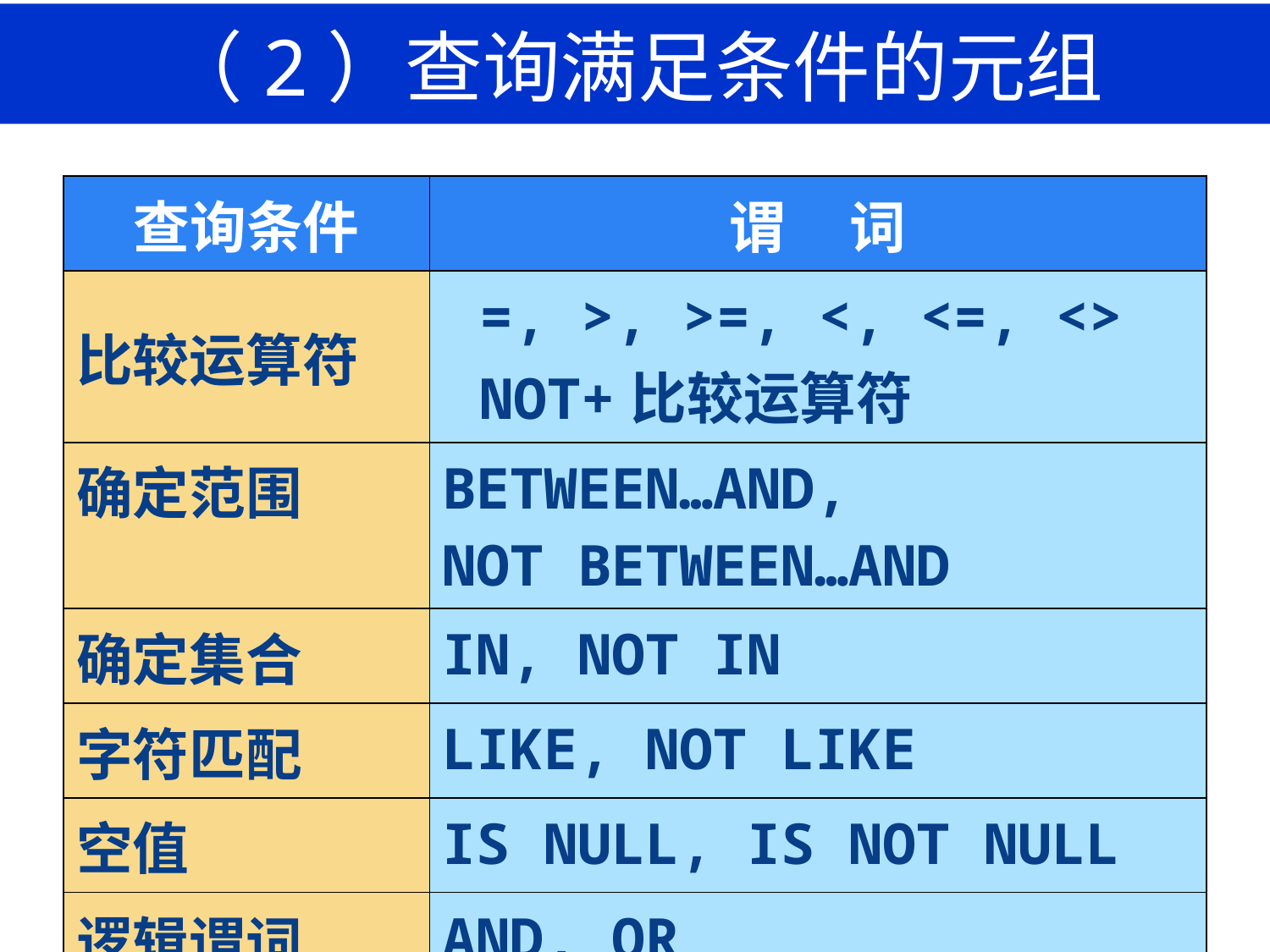

# （2）查询满足条件的元组
| 查询条件 | 谓 词 |
| --- | --- |
| 比较运算符 | =, >, >=, <, <=, <> NOT+比较运算符 |
| 确定范围 | BETWEEN…AND, NOT BETWEEN…AND |
| 确定集合 | IN, NOT IN |
| 字符匹配 | LIKE, NOT LIKE |
| 空值 | IS NULL, IS NOT NULL |
| 逻辑谓词 | AND, OR |